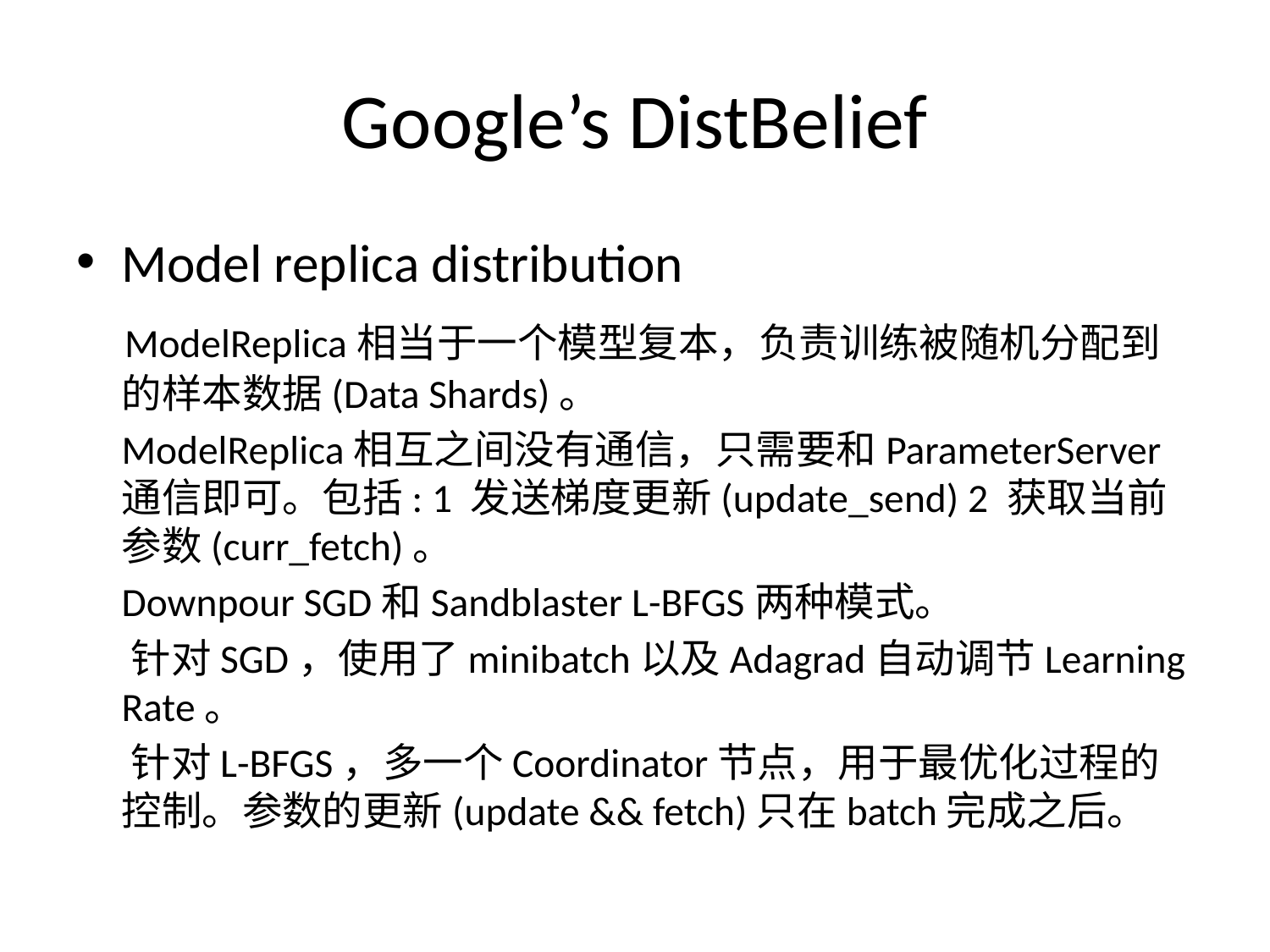

# Google’s DistBelief
Model replica distribution
    ModelReplica相当于一个模型复本，负责训练被随机分配到的样本数据(Data Shards)。
     ModelReplica相互之间没有通信，只需要和ParameterServer通信即可。包括: 1 发送梯度更新(update_send) 2 获取当前参数(curr_fetch)。
     Downpour SGD和Sandblaster L-BFGS两种模式。
     针对SGD，使用了minibatch以及Adagrad自动调节Learning Rate。
     针对L-BFGS，多一个Coordinator节点，用于最优化过程的控制。参数的更新(update && fetch)只在batch完成之后。